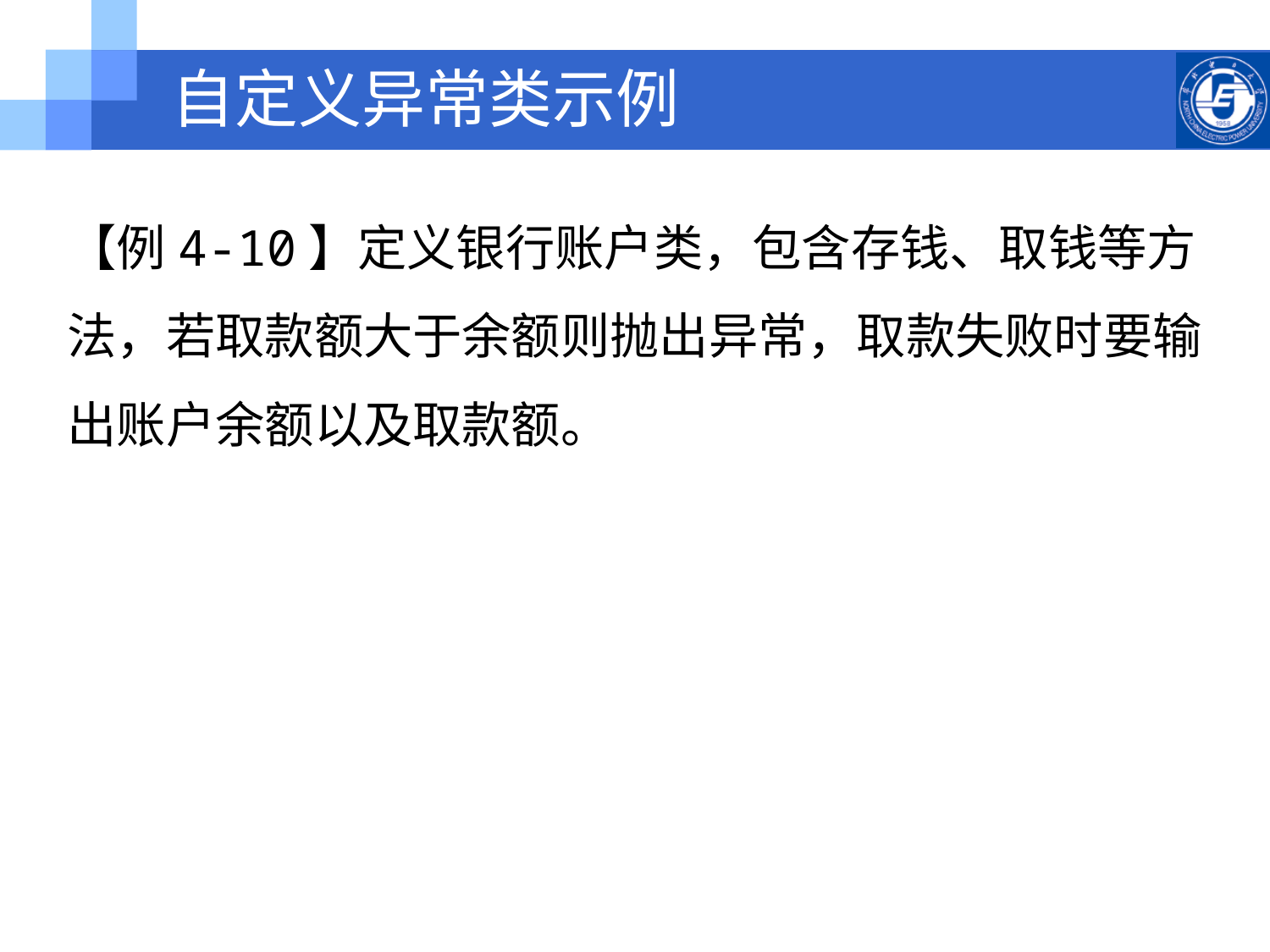

# 自定义异常类示例
【例4-10】定义银行账户类，包含存钱、取钱等方法，若取款额大于余额则抛出异常，取款失败时要输出账户余额以及取款额。